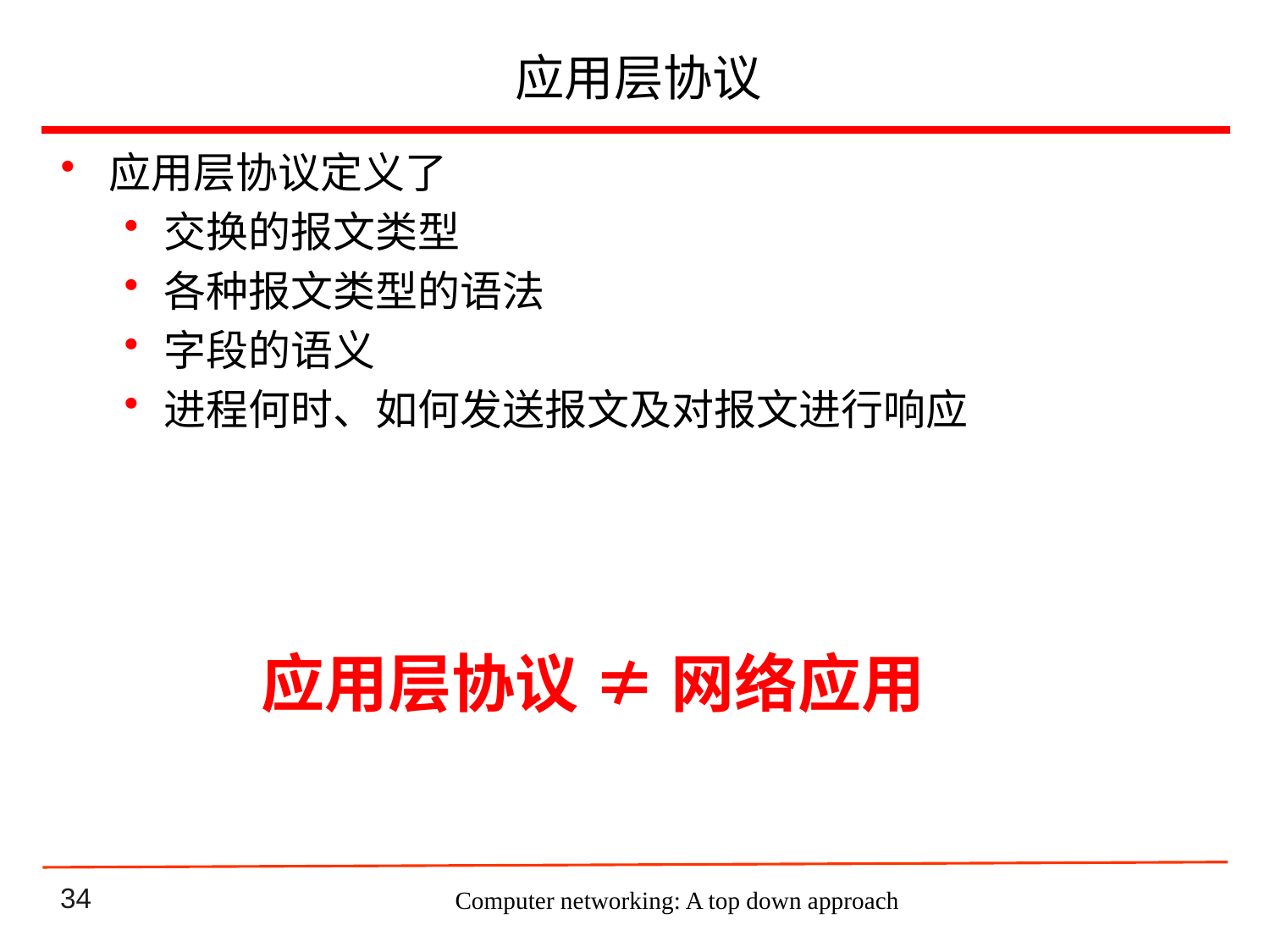

# 应用层协议
应用层协议定义了
交换的报文类型
各种报文类型的语法
字段的语义
进程何时、如何发送报文及对报文进行响应

应用层协议 ≠ 网络应用
Computer networking: A top down approach